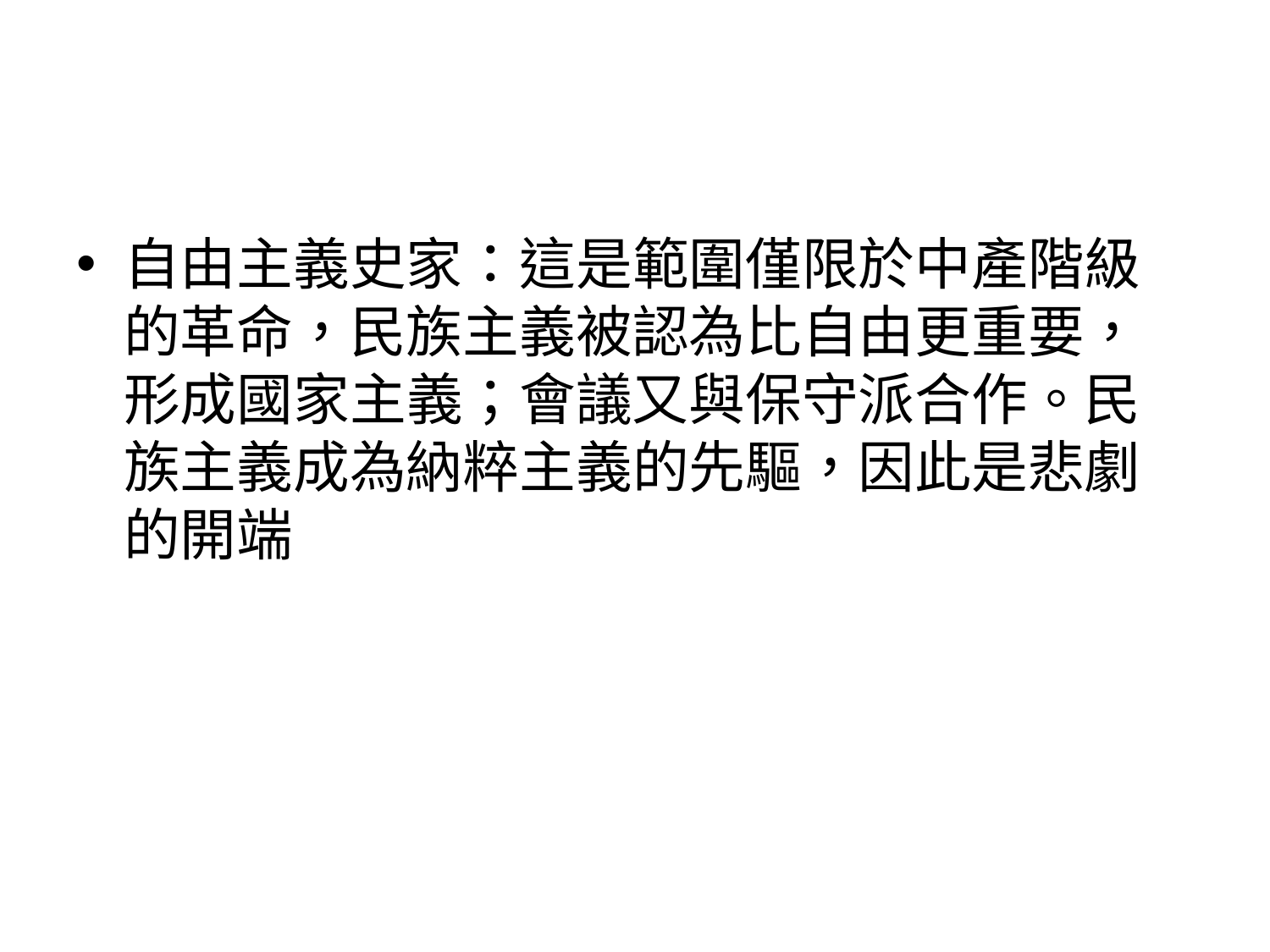

#
自由主義史家：這是範圍僅限於中產階級的革命，民族主義被認為比自由更重要，形成國家主義；會議又與保守派合作。民族主義成為納粹主義的先驅，因此是悲劇的開端